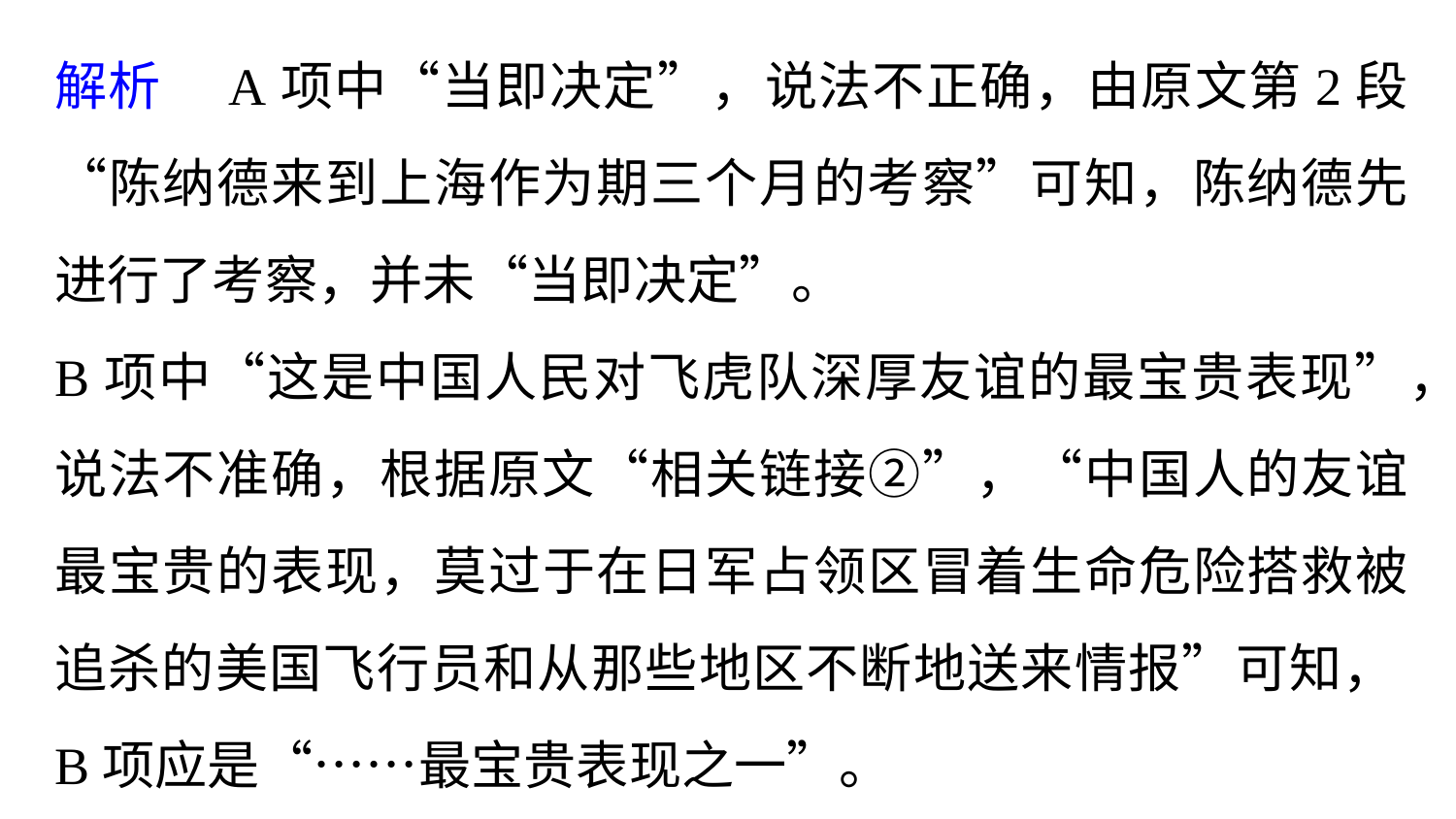

解析　A项中“当即决定”，说法不正确，由原文第2段“陈纳德来到上海作为期三个月的考察”可知，陈纳德先进行了考察，并未“当即决定”。
B项中“这是中国人民对飞虎队深厚友谊的最宝贵表现”，说法不准确，根据原文“相关链接②”，“中国人的友谊最宝贵的表现，莫过于在日军占领区冒着生命危险搭救被追杀的美国飞行员和从那些地区不断地送来情报”可知，B项应是“……最宝贵表现之一”。